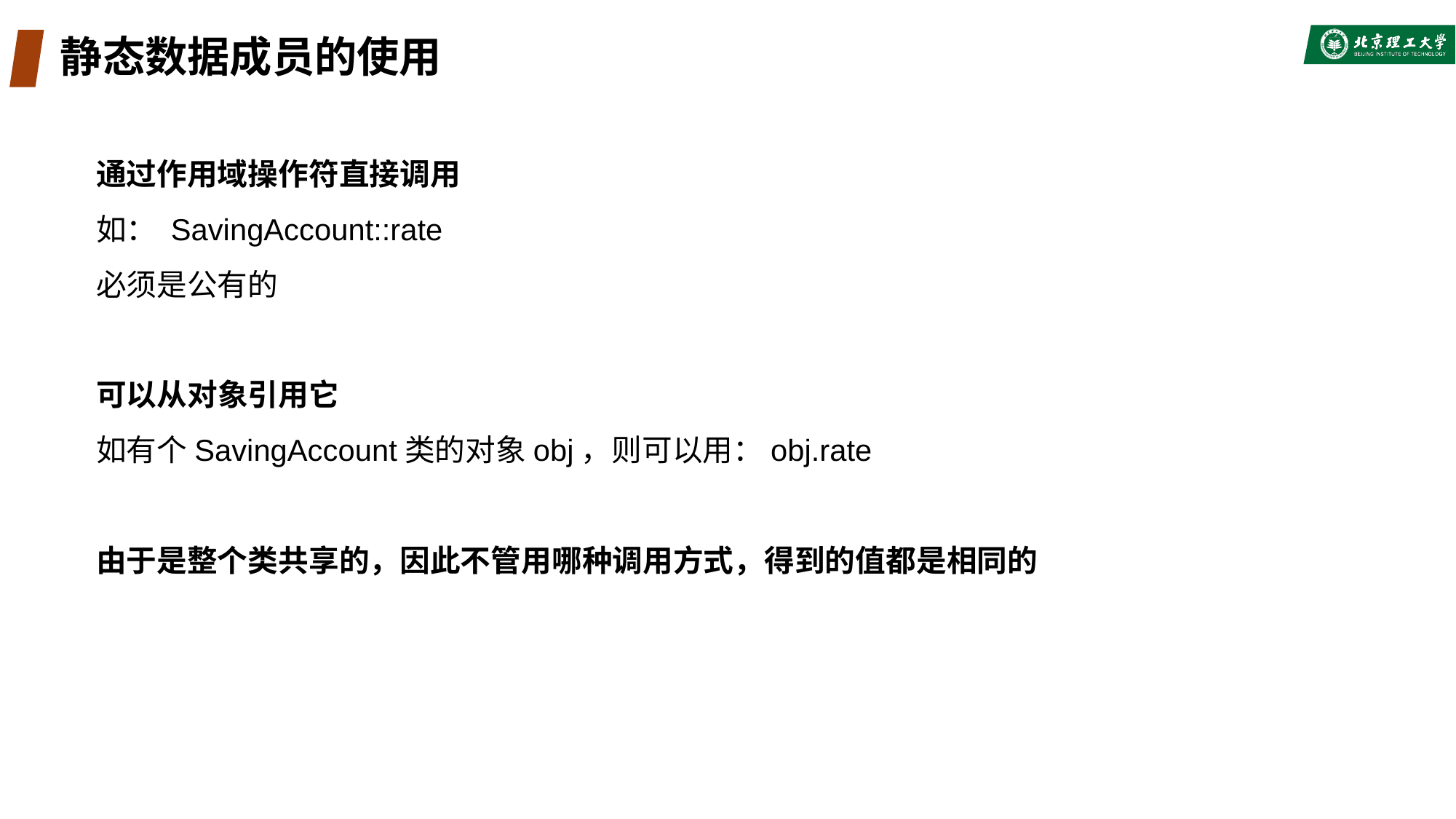

# 静态数据成员的使用
通过作用域操作符直接调用
如： SavingAccount::rate
必须是公有的

可以从对象引用它
如有个SavingAccount类的对象obj，则可以用：obj.rate

由于是整个类共享的，因此不管用哪种调用方式，得到的值都是相同的